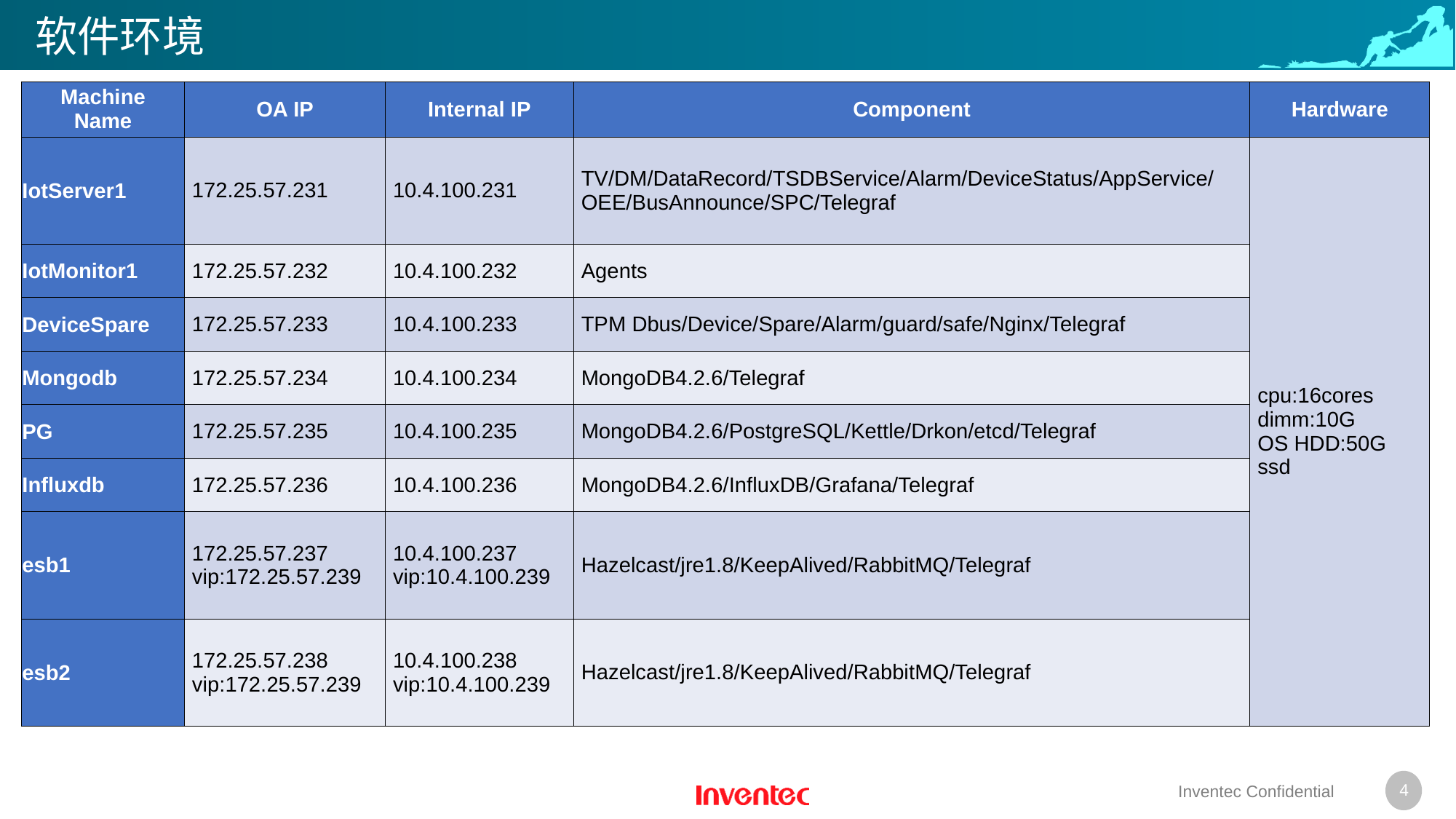

# 软件环境
| Machine Name | OA IP | Internal IP | Component | Hardware |
| --- | --- | --- | --- | --- |
| IotServer1 | 172.25.57.231 | 10.4.100.231 | TV/DM/DataRecord/TSDBService/Alarm/DeviceStatus/AppService/OEE/BusAnnounce/SPC/Telegraf | cpu:16cores dimm:10G OS HDD:50G ssd |
| IotMonitor1 | 172.25.57.232 | 10.4.100.232 | Agents |  |
| DeviceSpare | 172.25.57.233 | 10.4.100.233 | TPM Dbus/Device/Spare/Alarm/guard/safe/Nginx/Telegraf |  |
| Mongodb | 172.25.57.234 | 10.4.100.234 | MongoDB4.2.6/Telegraf |  |
| PG | 172.25.57.235 | 10.4.100.235 | MongoDB4.2.6/PostgreSQL/Kettle/Drkon/etcd/Telegraf |  |
| Influxdb | 172.25.57.236 | 10.4.100.236 | MongoDB4.2.6/InfluxDB/Grafana/Telegraf |  |
| esb1 | 172.25.57.237 vip:172.25.57.239 | 10.4.100.237 vip:10.4.100.239 | Hazelcast/jre1.8/KeepAlived/RabbitMQ/Telegraf |  |
| esb2 | 172.25.57.238 vip:172.25.57.239 | 10.4.100.238 vip:10.4.100.239 | Hazelcast/jre1.8/KeepAlived/RabbitMQ/Telegraf |  |